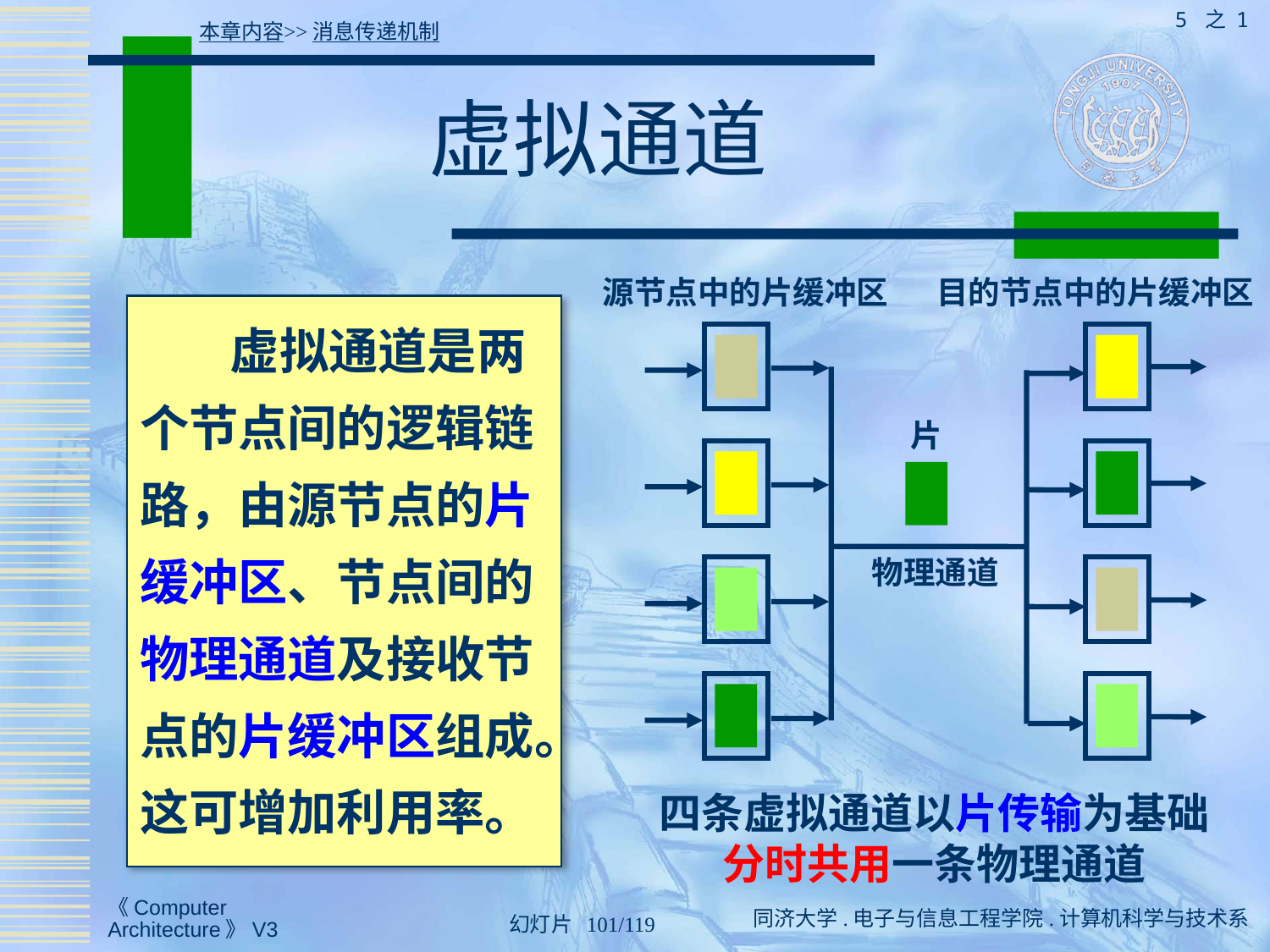

5 之 1
本章内容>>消息传递机制
# 虚拟通道
源节点中的片缓冲区
目的节点中的片缓冲区
       虚拟通道是两个节点间的逻辑链路，由源节点的片缓冲区、节点间的物理通道及接收节点的片缓冲区组成。这可增加利用率。

片

物理通道

四条虚拟通道以片传输为基础分时共用一条物理通道